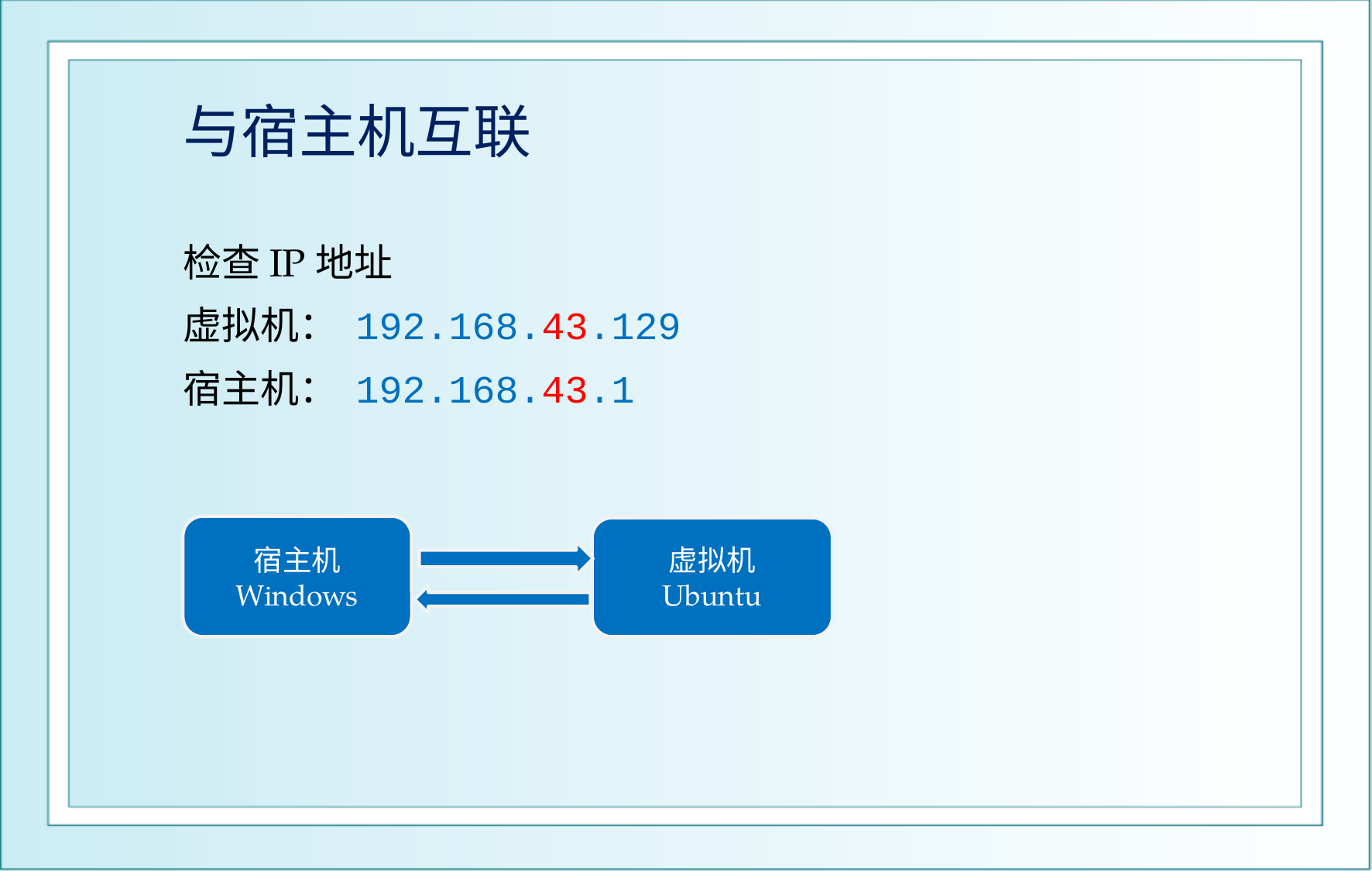

# 与宿主机互联
检查IP地址
虚拟机： 192.168.43.129
宿主机： 192.168.43.1

宿主机
Windows
虚拟机
Ubuntu